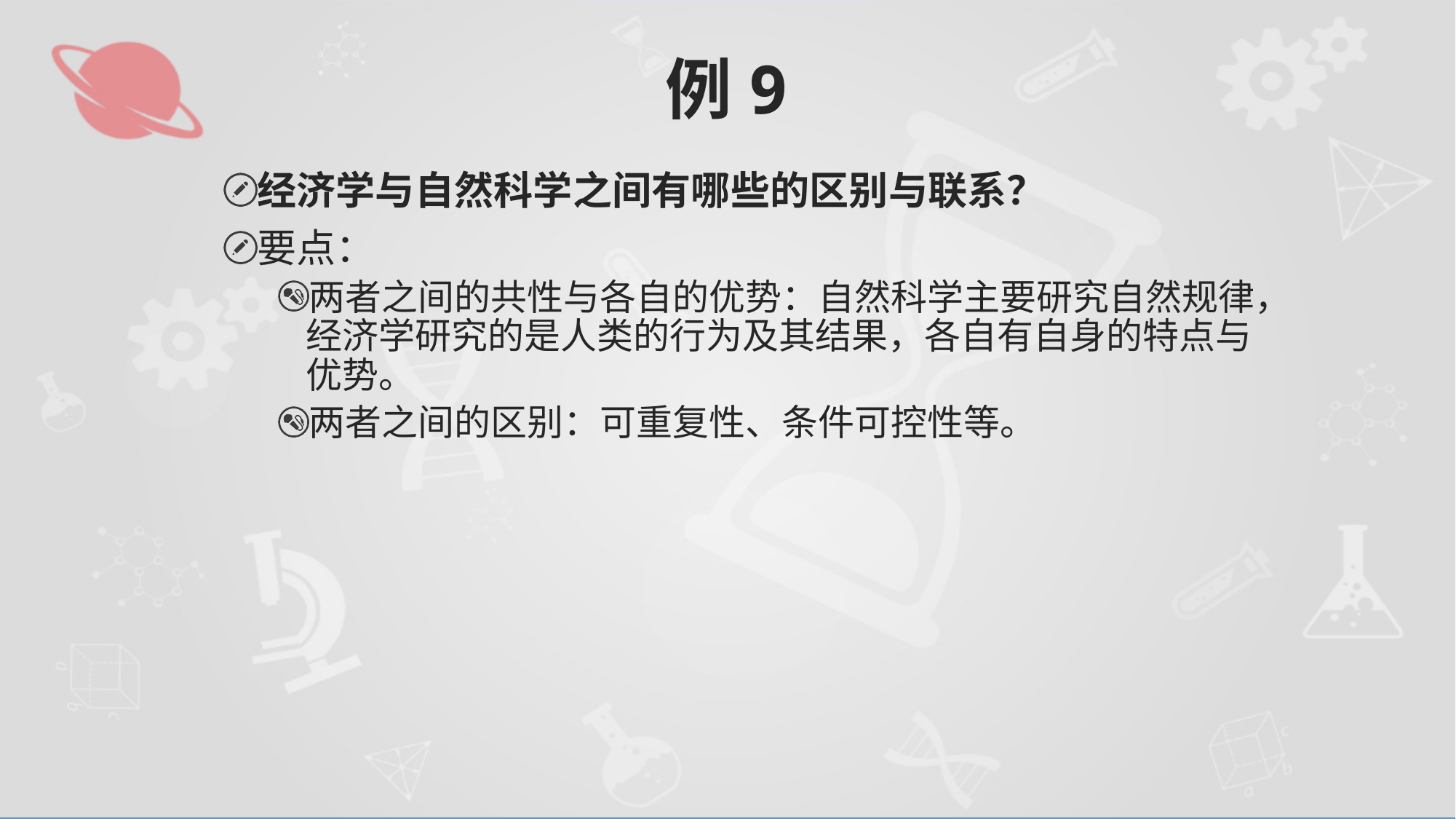

# 例9
经济学与自然科学之间有哪些的区别与联系？
要点：
两者之间的共性与各自的优势：自然科学主要研究自然规律，经济学研究的是人类的行为及其结果，各自有自身的特点与优势。
两者之间的区别：可重复性、条件可控性等。